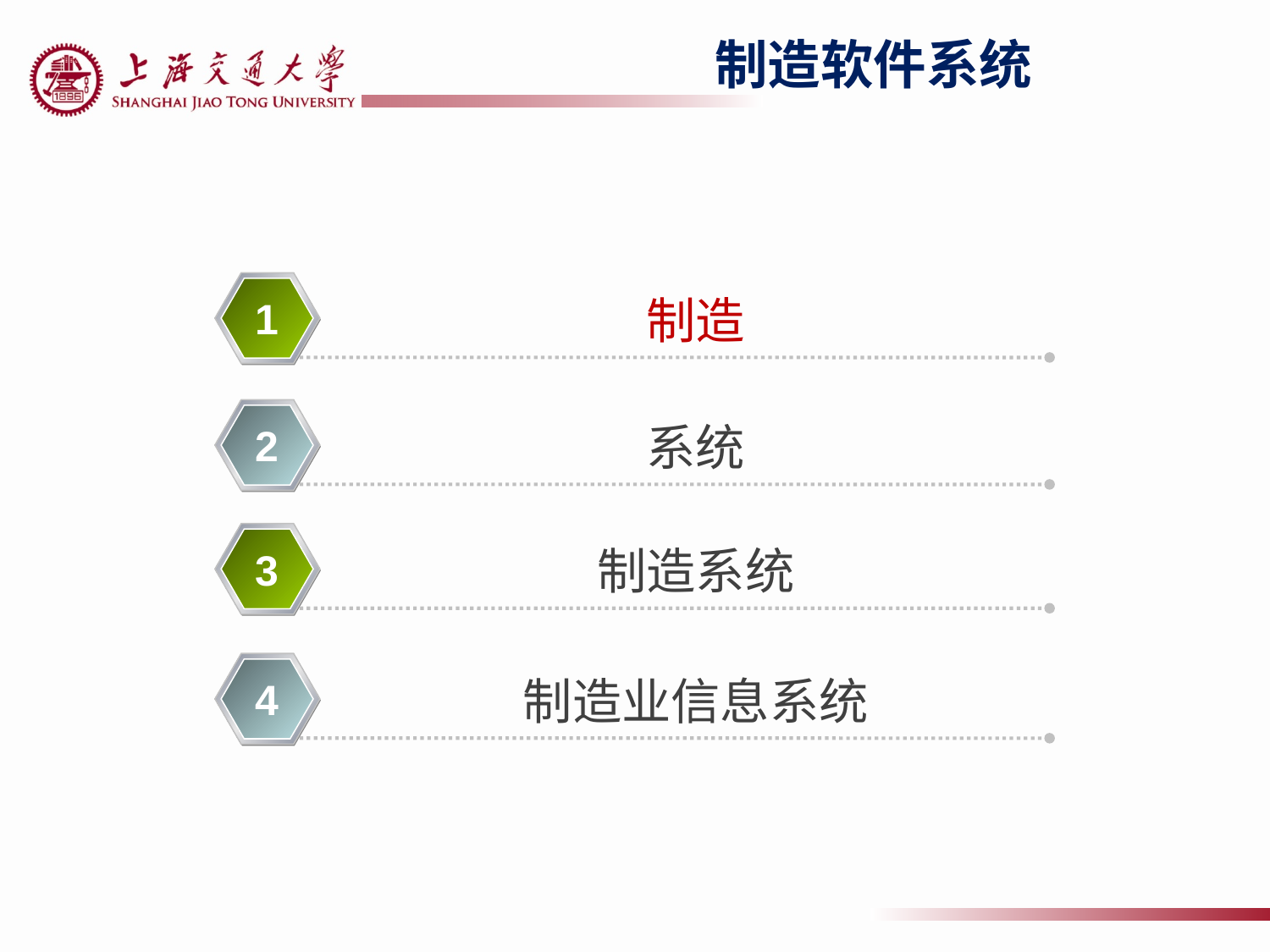

# 制造软件系统

制造
1

系统
2

制造系统
3

制造业信息系统
4